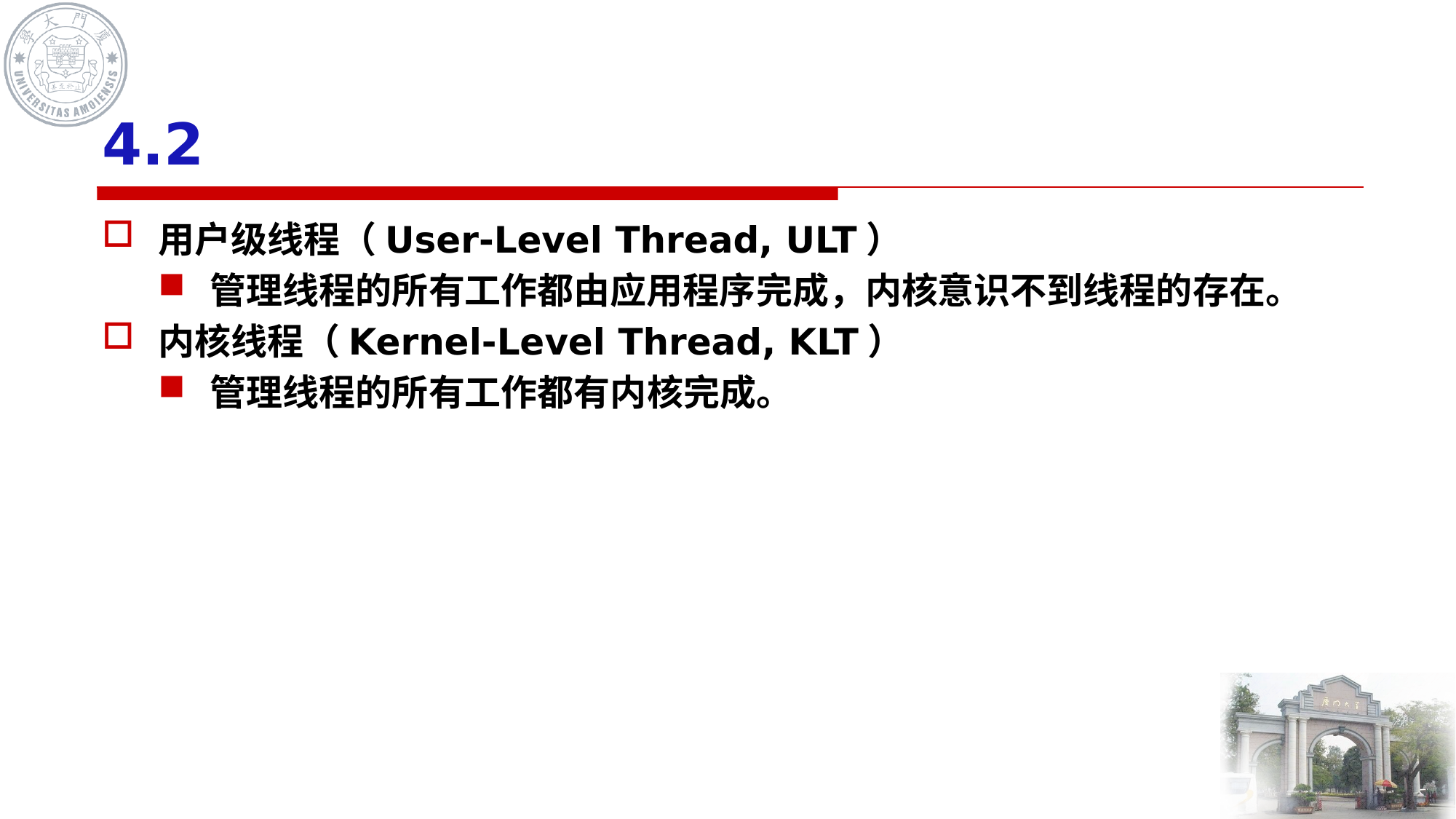

# 4.2
用户级线程（User-Level Thread, ULT）
管理线程的所有工作都由应用程序完成，内核意识不到线程的存在。
内核线程（Kernel-Level Thread, KLT）
管理线程的所有工作都有内核完成。